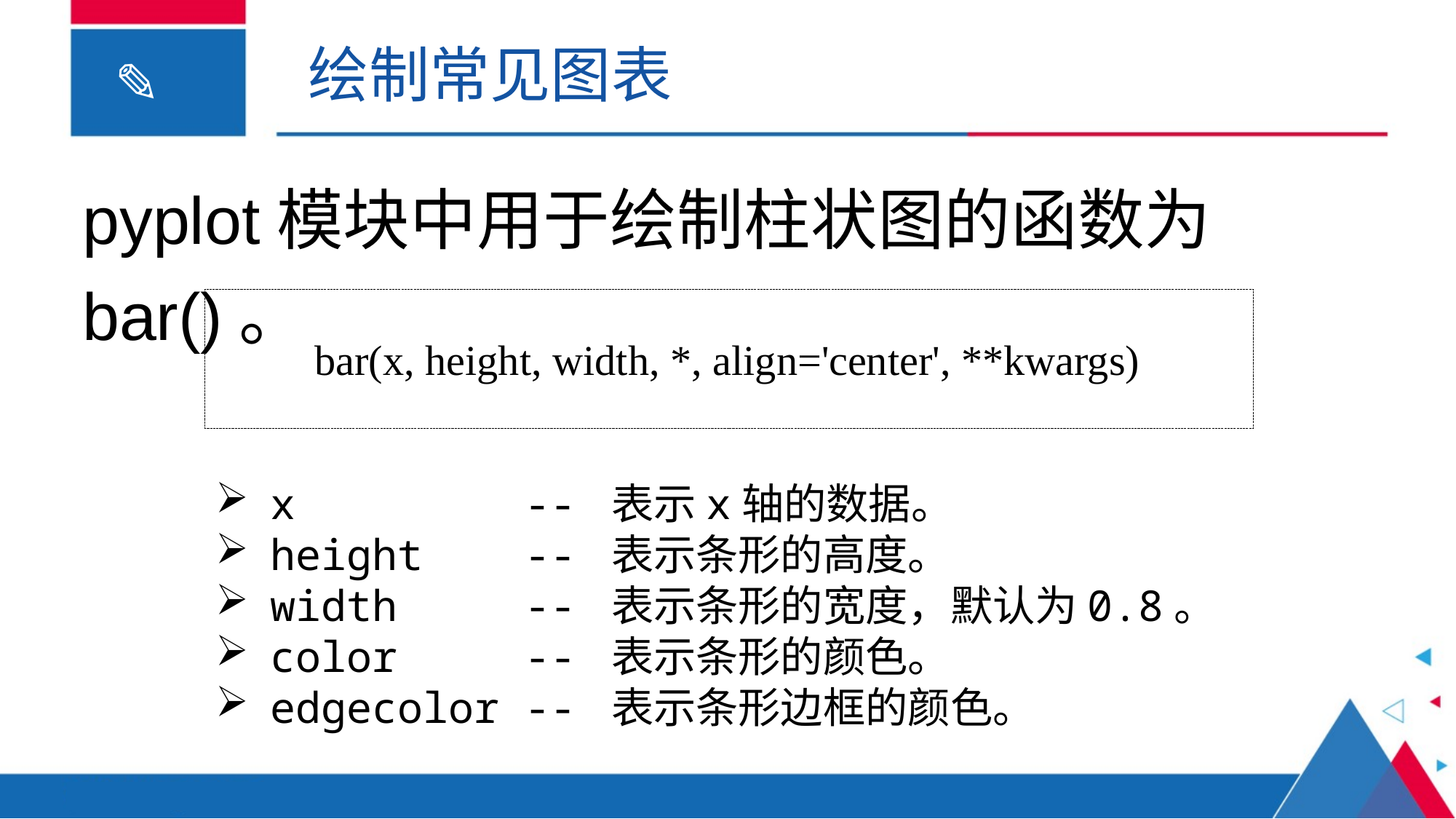

绘制常见图表
pyplot模块中用于绘制柱状图的函数为bar()。

bar(x, height, width, *, align='center', **kwargs)
x         -- 表示x轴的数据。
height    -- 表示条形的高度。
width     -- 表示条形的宽度，默认为0.8。
color     -- 表示条形的颜色。
edgecolor -- 表示条形边框的颜色。